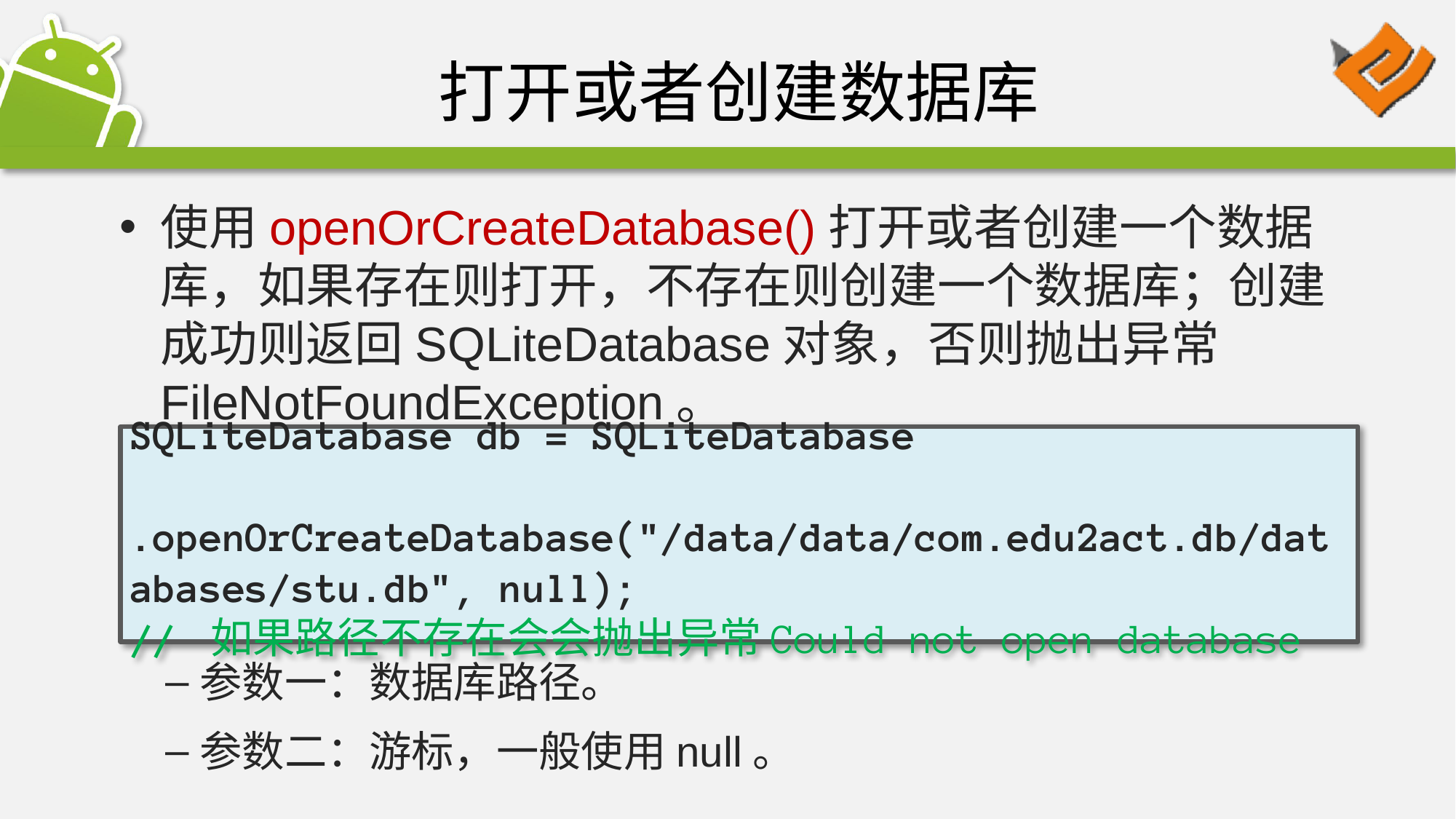

# 打开或者创建数据库
使用openOrCreateDatabase()打开或者创建一个数据库，如果存在则打开，不存在则创建一个数据库；创建成功则返回SQLiteDatabase对象，否则抛出异常FileNotFoundException。
SQLiteDatabase db = SQLiteDatabase
        .openOrCreateDatabase("/data/data/com.edu2act.db/databases/stu.db", null);
// 如果路径不存在会会抛出异常Could not open database
参数一：数据库路径。
参数二：游标，一般使用null。